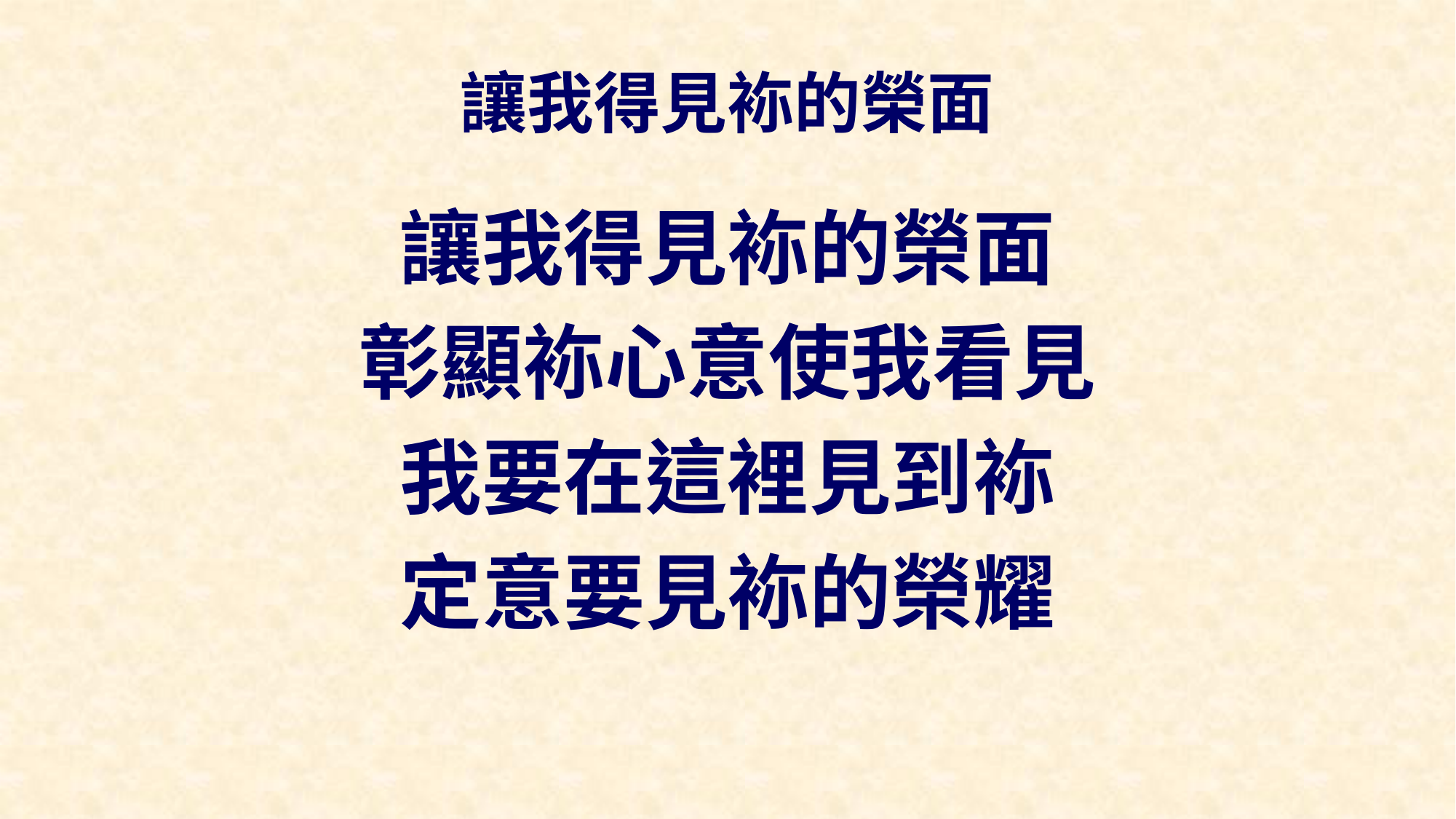

# 讓我得見袮的榮面
讓我得見袮的榮面
彰顯袮心意使我看見
我要在這裡見到袮
定意要見袮的榮耀